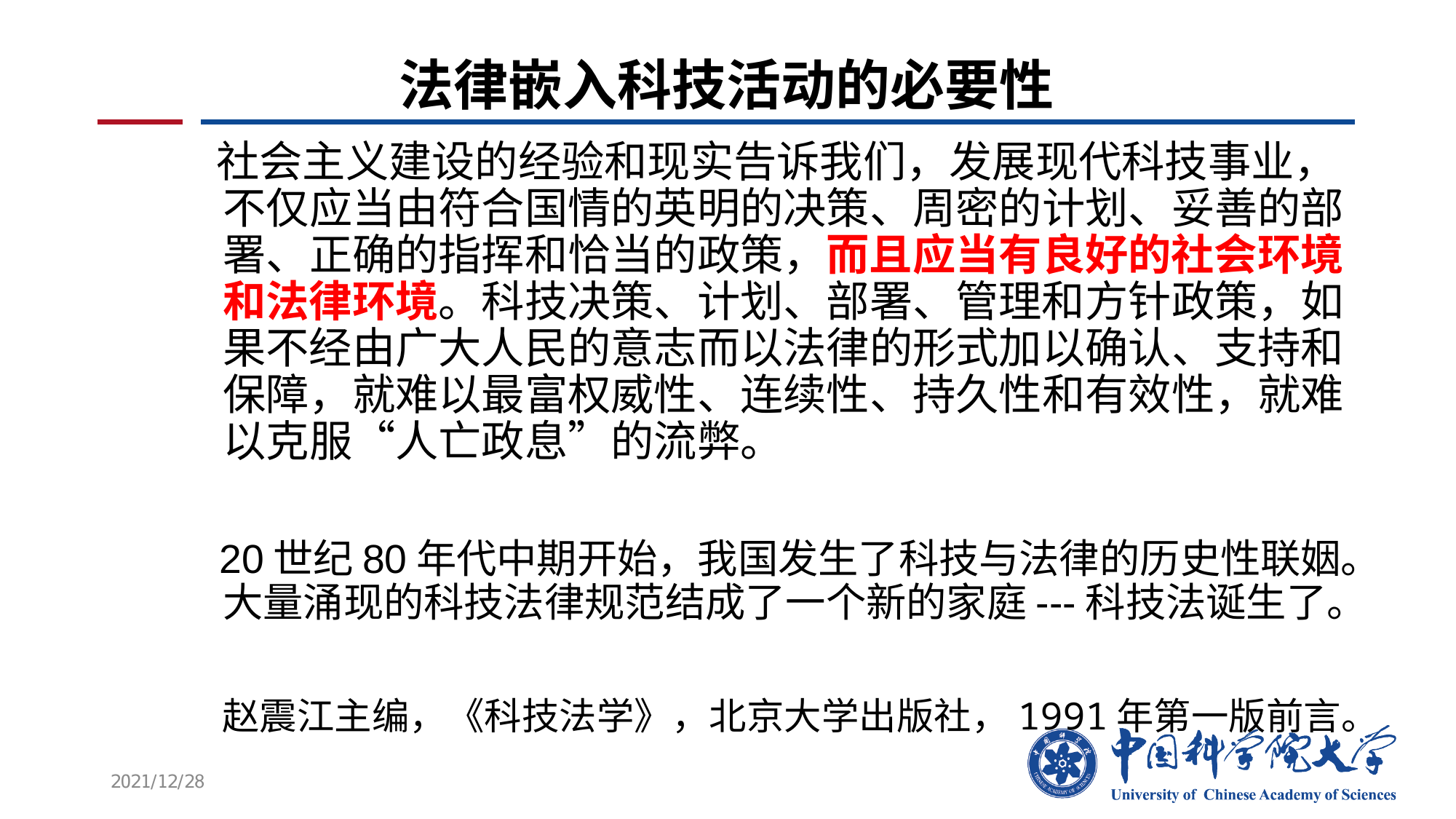

# 法律嵌入科技活动的必要性
 社会主义建设的经验和现实告诉我们，发展现代科技事业，不仅应当由符合国情的英明的决策、周密的计划、妥善的部署、正确的指挥和恰当的政策，而且应当有良好的社会环境和法律环境。科技决策、计划、部署、管理和方针政策，如果不经由广大人民的意志而以法律的形式加以确认、支持和保障，就难以最富权威性、连续性、持久性和有效性，就难以克服“人亡政息”的流弊。

  20世纪80年代中期开始，我国发生了科技与法律的历史性联姻。大量涌现的科技法律规范结成了一个新的家庭---科技法诞生了。

  赵震江主编，《科技法学》，北京大学出版社，1991年第一版前言。
2021/12/28